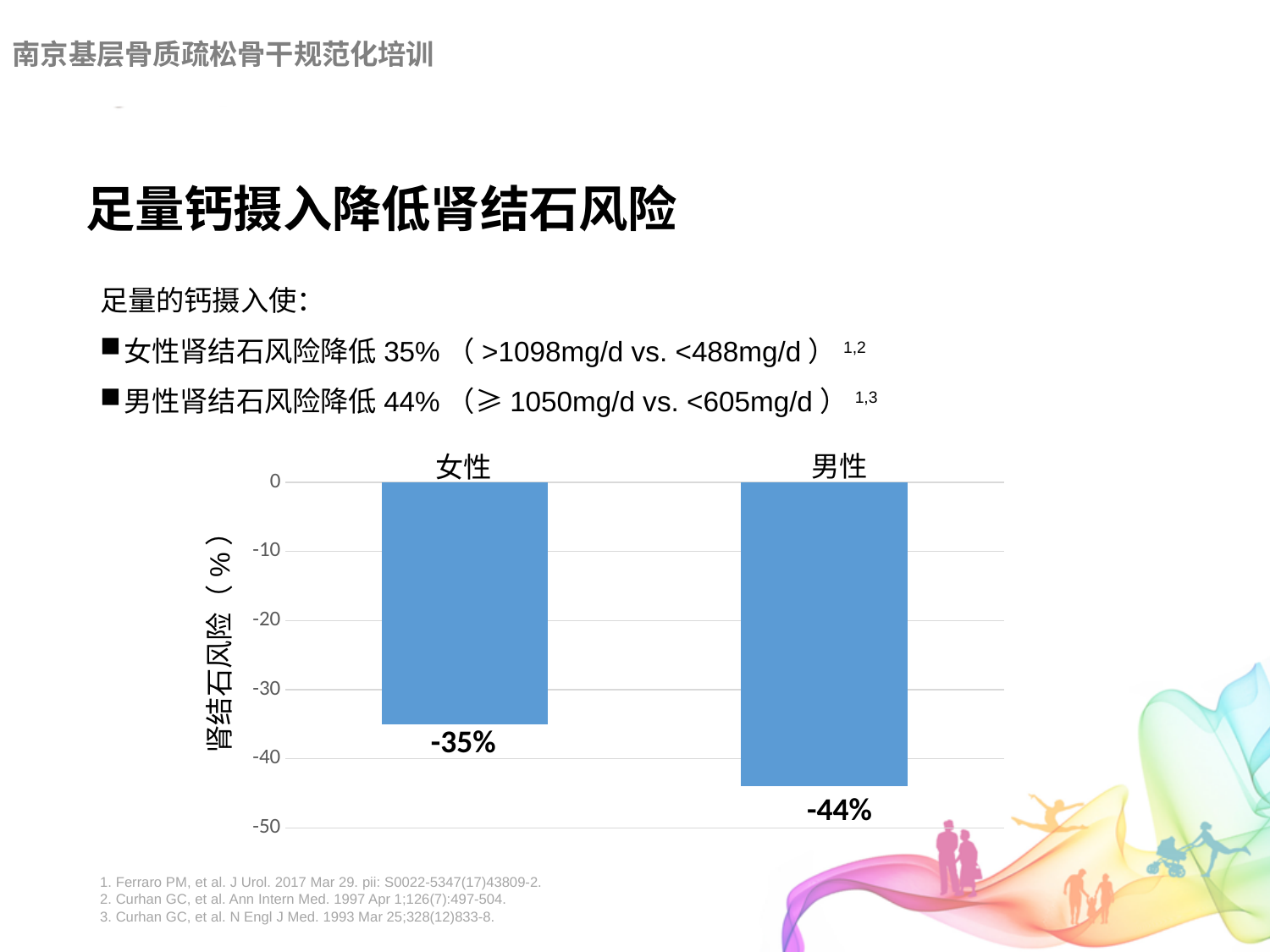

南京基层骨质疏松骨干规范化培训
# 足量钙摄入降低肾结石风险
足量的钙摄入使：
女性肾结石风险降低35%（>1098mg/d vs. <488mg/d）1,2
男性肾结石风险降低44%（≥1050mg/d vs. <605mg/d）1,3

男性
女性

### Chart

| Category | 系列 1 |
|---|---|
| 类别 1 | -35.0 |
| 类别 2 | -44.0 |
肾结石风险（%）
-35%
-44%
1. Ferraro PM, et al. J Urol. 2017 Mar 29. pii: S0022-5347(17)43809-2.
2. Curhan GC, et al. Ann Intern Med. 1997 Apr 1;126(7):497-504.
3. Curhan GC, et al. N Engl J Med. 1993 Mar 25;328(12)833-8.